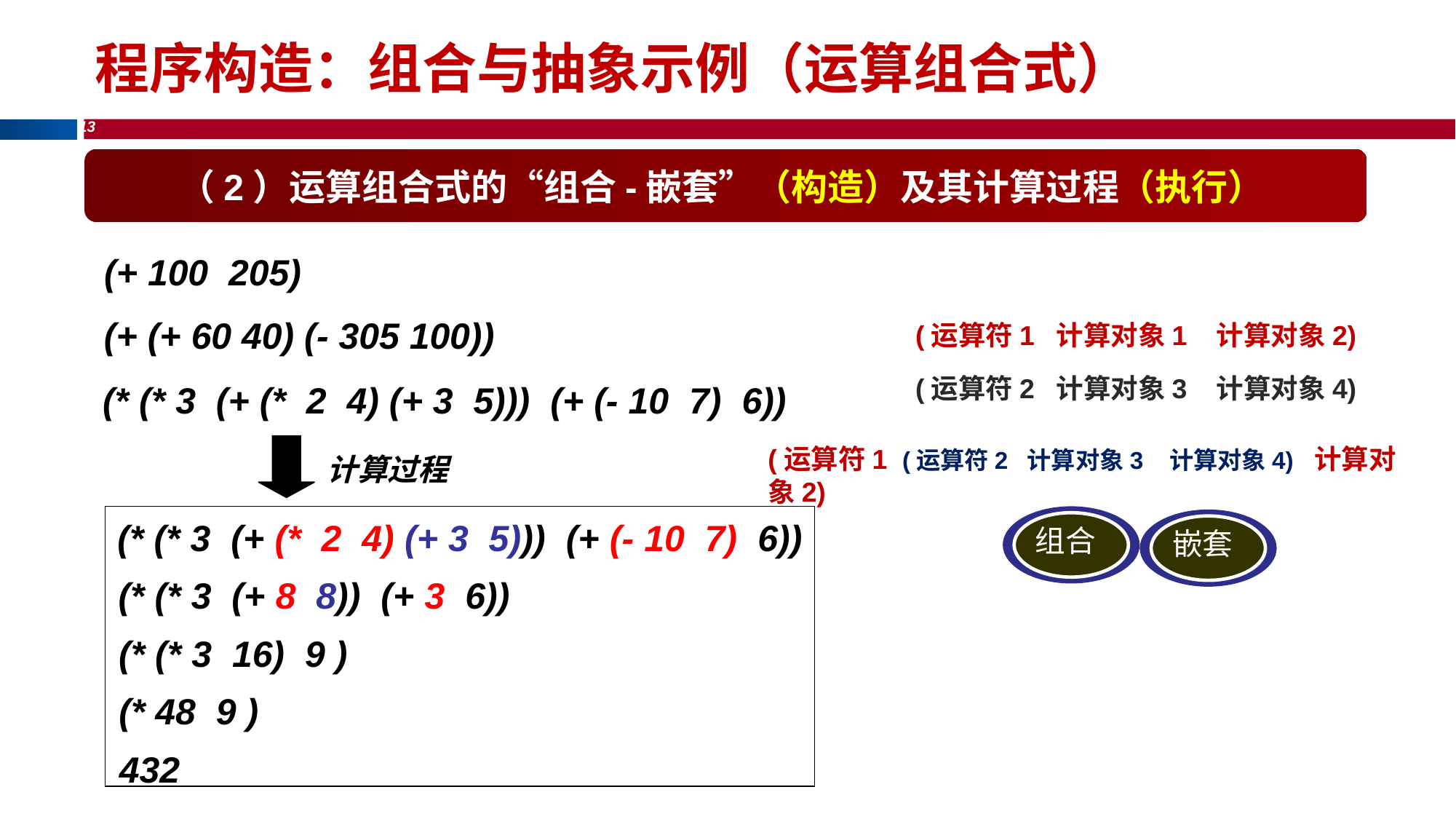

程序构造：组合与抽象示例（运算组合式）
（2）运算组合式的“组合-嵌套”（构造）及其计算过程（执行）
(+ 100  205)
(+ (+ 60 40) (- 305 100))
(运算符1  计算对象1   计算对象2)
(运算符2  计算对象3   计算对象4)
(* (* 3  (+ (*  2  4) (+ 3  5)))  (+ (- 10  7)  6))

(运算符1  (运算符2  计算对象3   计算对象4)  计算对象2)
计算过程

组合
(* (* 3  (+ (*  2  4) (+ 3  5)))  (+ (- 10  7)  6))

嵌套
(* (* 3  (+ 8  8))  (+ 3  6))
(* (* 3  16)  9 )
(* 48  9 )
432